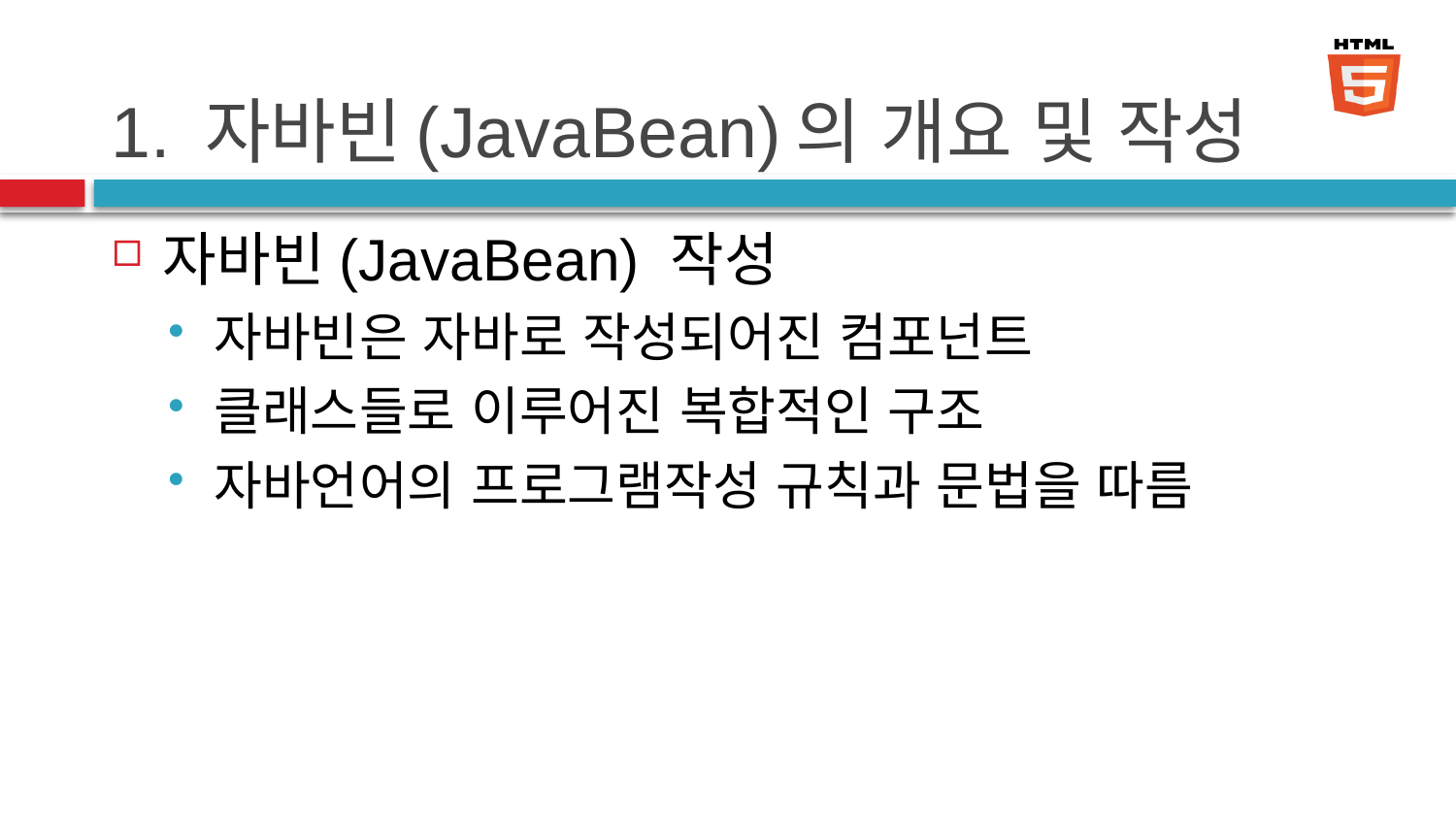

# 1. 자바빈(JavaBean)의 개요 및 작성
자바빈(JavaBean) 작성
자바빈은 자바로 작성되어진 컴포넌트
클래스들로 이루어진 복합적인 구조
자바언어의 프로그램작성 규칙과 문법을 따름